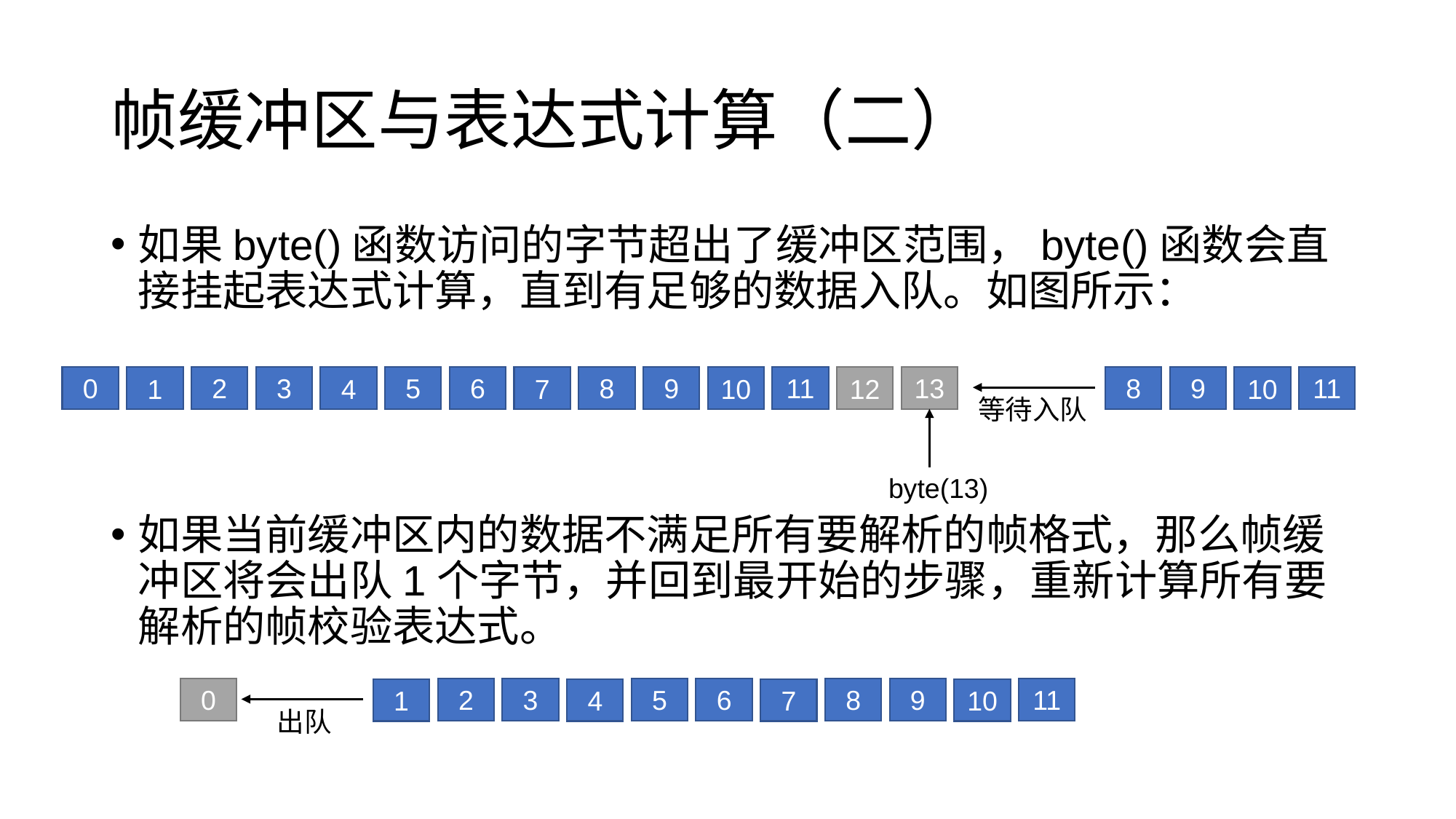

# 帧缓冲区与表达式计算（二）
如果byte()函数访问的字节超出了缓冲区范围，byte()函数会直接挂起表达式计算，直到有足够的数据入队。如图所示：

如果当前缓冲区内的数据不满足所有要解析的帧格式，那么帧缓冲区将会出队1个字节，并回到最开始的步骤，重新计算所有要解析的帧校验表达式。
0
2
3
5
6
8
9
11
13
8
9
11
1
4
7
10
12
10
等待入队
byte(13)
0
2
3
5
6
8
9
11
1
4
7
10
出队